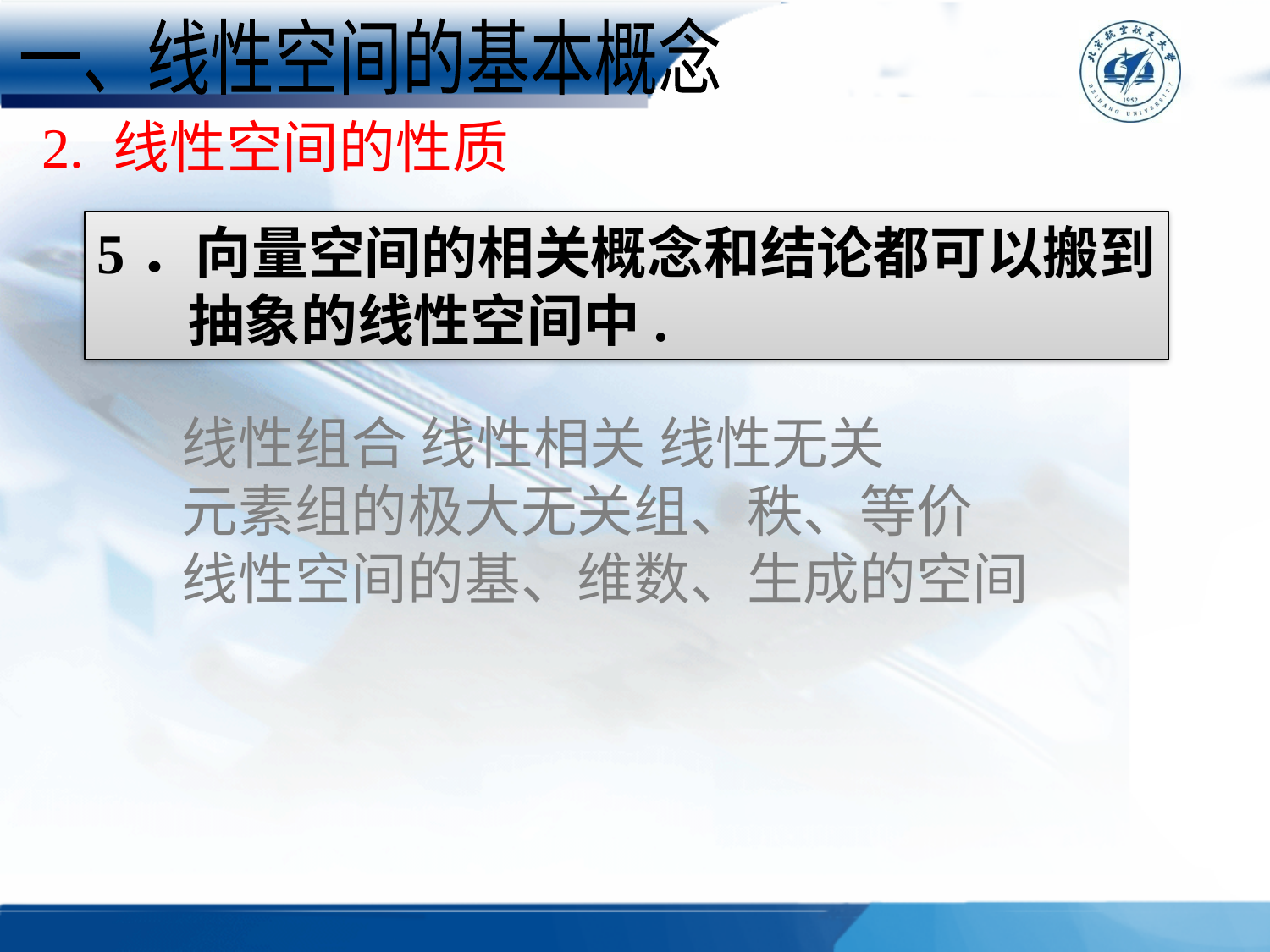

一、线性空间的基本概念
2. 线性空间的性质
5．向量空间的相关概念和结论都可以搬到
      抽象的线性空间中.
线性组合 线性相关 线性无关
元素组的极大无关组、秩、等价
线性空间的基、维数、生成的空间